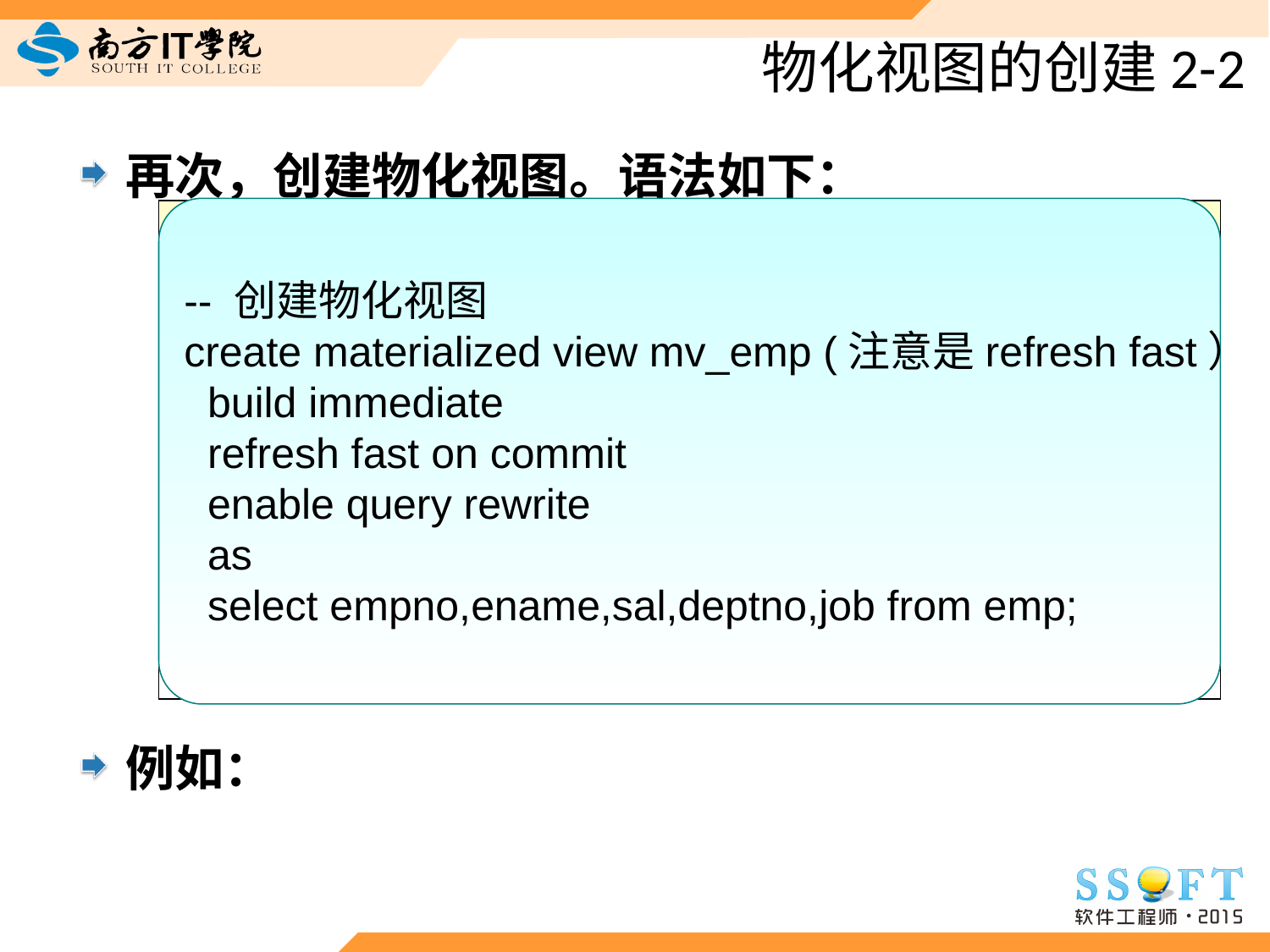

# 物化视图的创建2-2
再次，创建物化视图。语法如下：

例如：

CREATE MATERIALIZED VIEW [mv_name]
[
TABLESPACE [ts_name] -- 指定表空间
BUILD [IMMEDIATE|DEFERRED] -- 创建时是否产生数据
REFRESH [FAST|COMPLETE|FORCE] -- 快速、完全刷新
[ON COMMIT|ON DEMAND START WITH (start_time) NEXT (next_time)] -- 刷新方式
  [WITH {PRIMARY KEY |ROWID}]   --快速刷新时候唯一标示一条记录
{ENABLE|DISABLED} QUERY REWRITE – 是否查询重写
]
AS {select_statement};
-- 创建物化视图
create materialized view mv_emp (注意是refresh fast）
  build immediate
  refresh fast on commit
  enable query rewrite
  as
  select empno,ename,sal,deptno,job from emp;